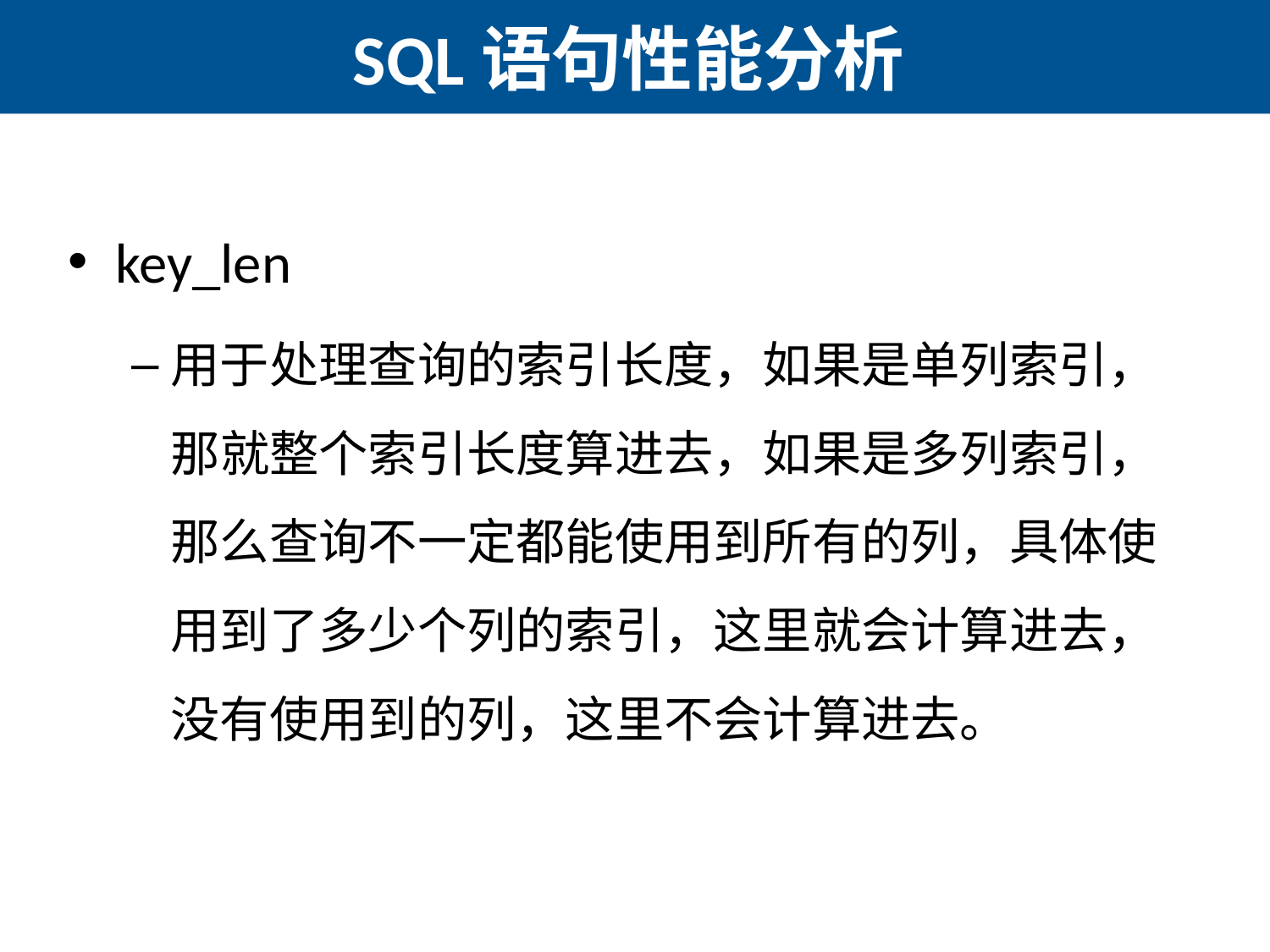

# SQL语句性能分析
key_len
用于处理查询的索引长度，如果是单列索引，那就整个索引长度算进去，如果是多列索引，那么查询不一定都能使用到所有的列，具体使用到了多少个列的索引，这里就会计算进去，没有使用到的列，这里不会计算进去。